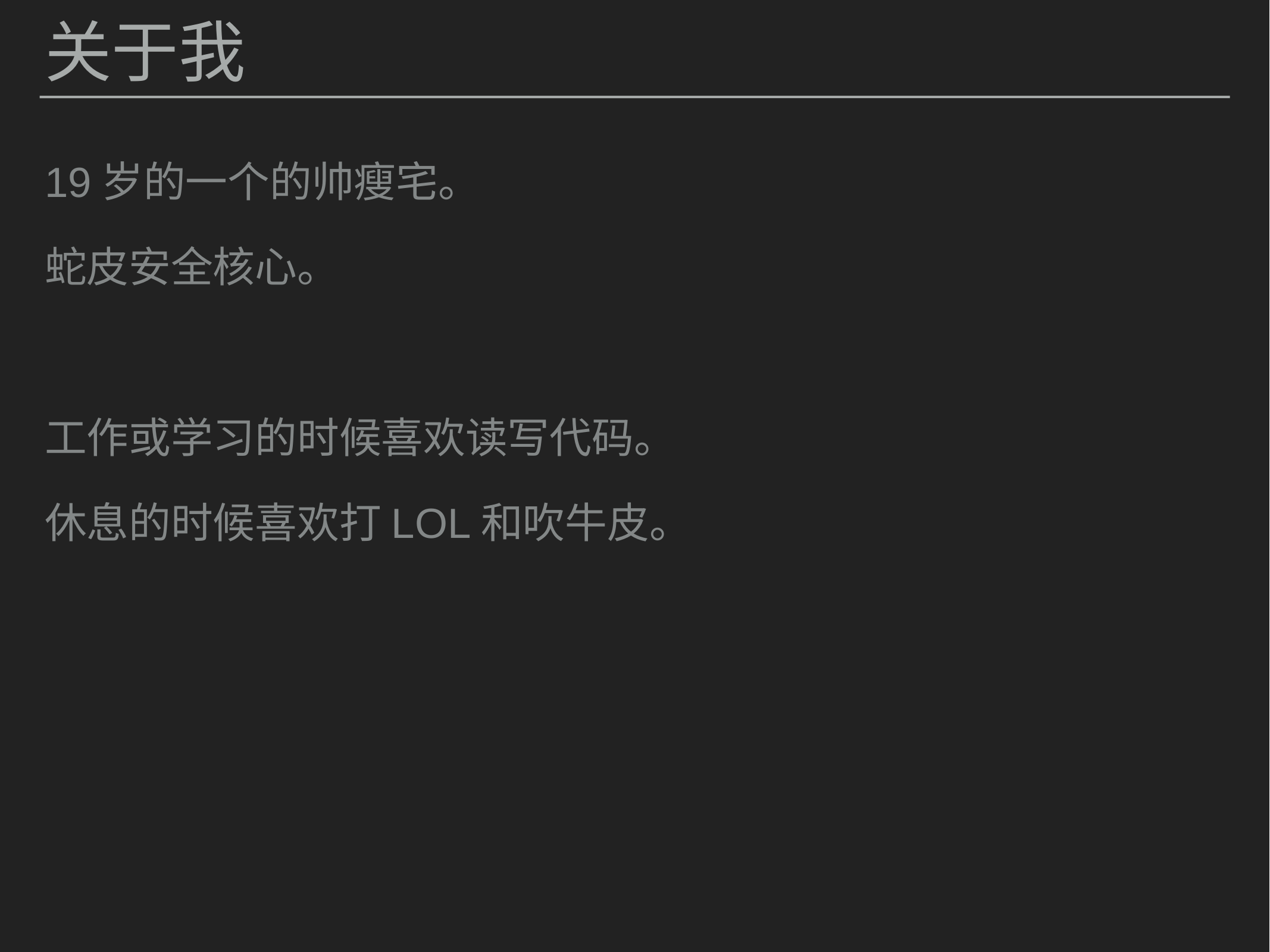

关于我
# 19岁的一个的帅瘦宅。
蛇皮安全核心。

工作或学习的时候喜欢读写代码。
休息的时候喜欢打LOL和吹牛皮。